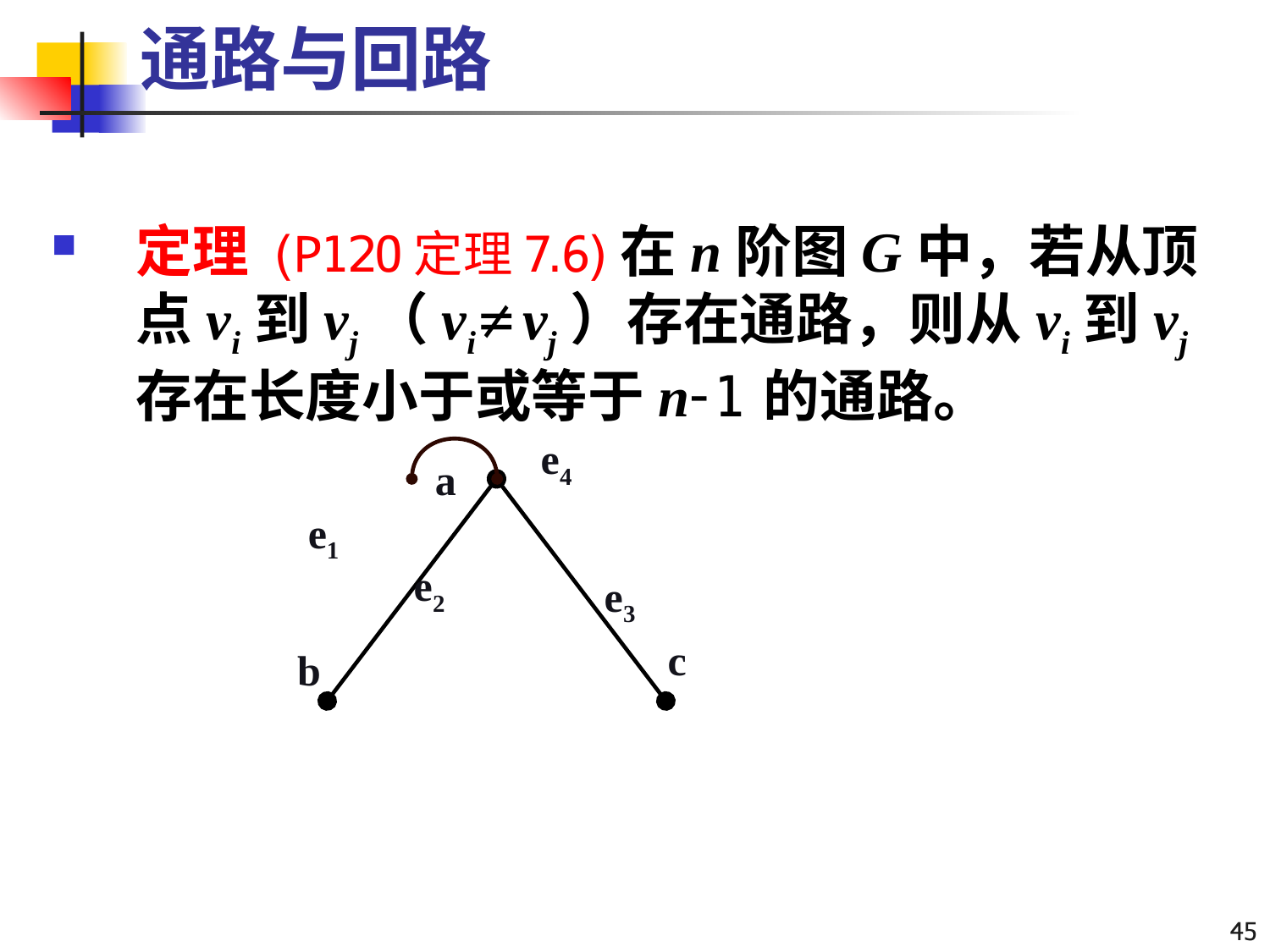

# 通路与回路

定理 (P120定理7.6)在n阶图G中，若从顶点vi到vj（vi≠vj）存在通路，则从vi到vj存在长度小于或等于n-1的通路。
e4
a

e1
e2
e3
c
b
45